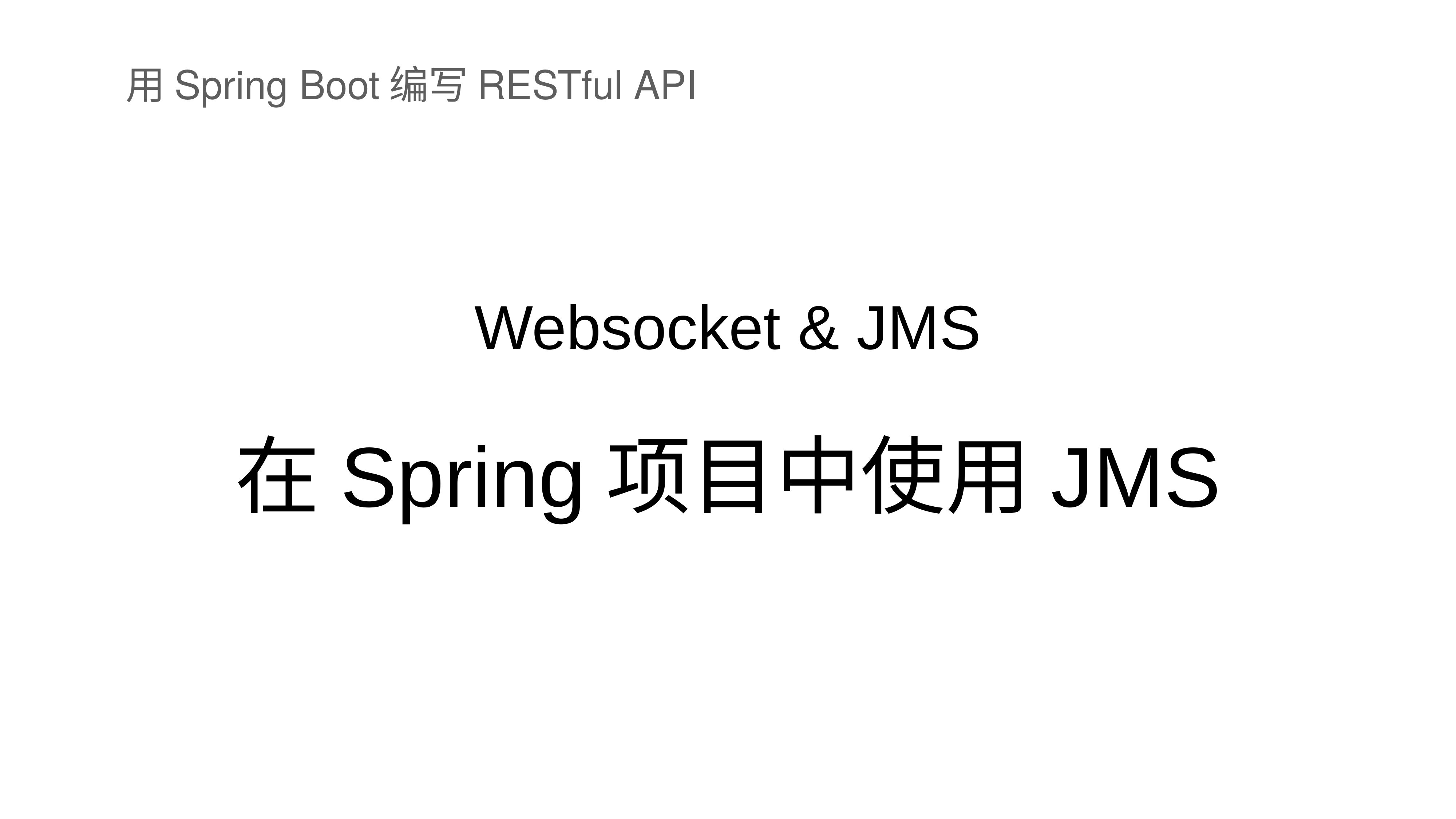

用Spring Boot编写RESTful API
Websocket & JMS
在Spring项目中使用JMS